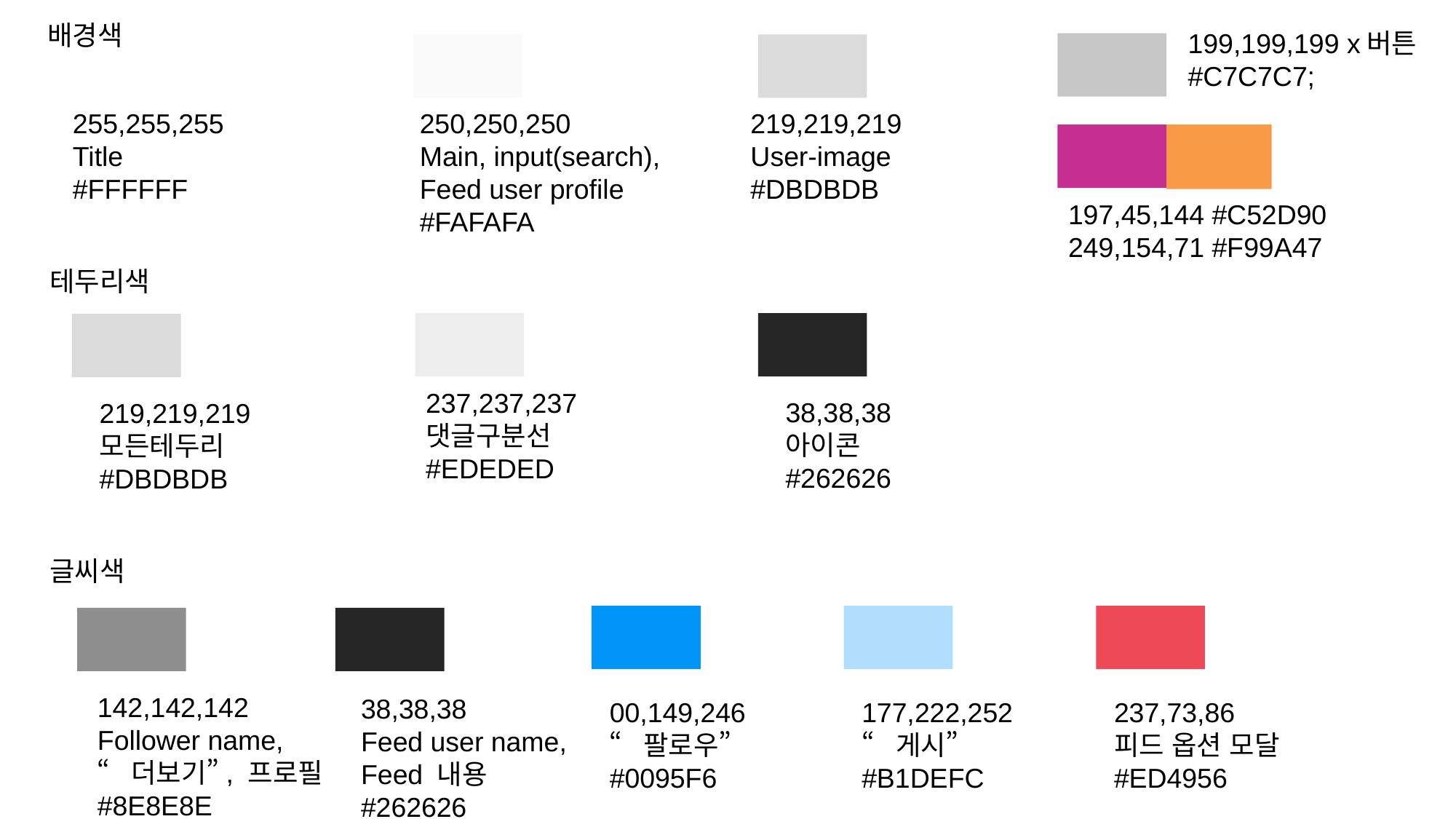

배경색
199,199,199 x버튼
#C7C7C7;

255,255,255
Title
#FFFFFF
219,219,219
User-image
#DBDBDB
250,250,250
Main, input(search),
Feed user profile
#FAFAFA

197,45,144 #C52D90
249,154,71 #F99A47
테두리색

237,237,237
댓글구분선
#EDEDED
38,38,38
아이콘
#262626
219,219,219
모든테두리
#DBDBDB
글씨색

142,142,142
Follower name,
“더보기”, 프로필
#8E8E8E
38,38,38
Feed user name,
Feed 내용
#262626
00,149,246
“팔로우”
#0095F6
177,222,252
“게시”
#B1DEFC
237,73,86
피드 옵션 모달
#ED4956